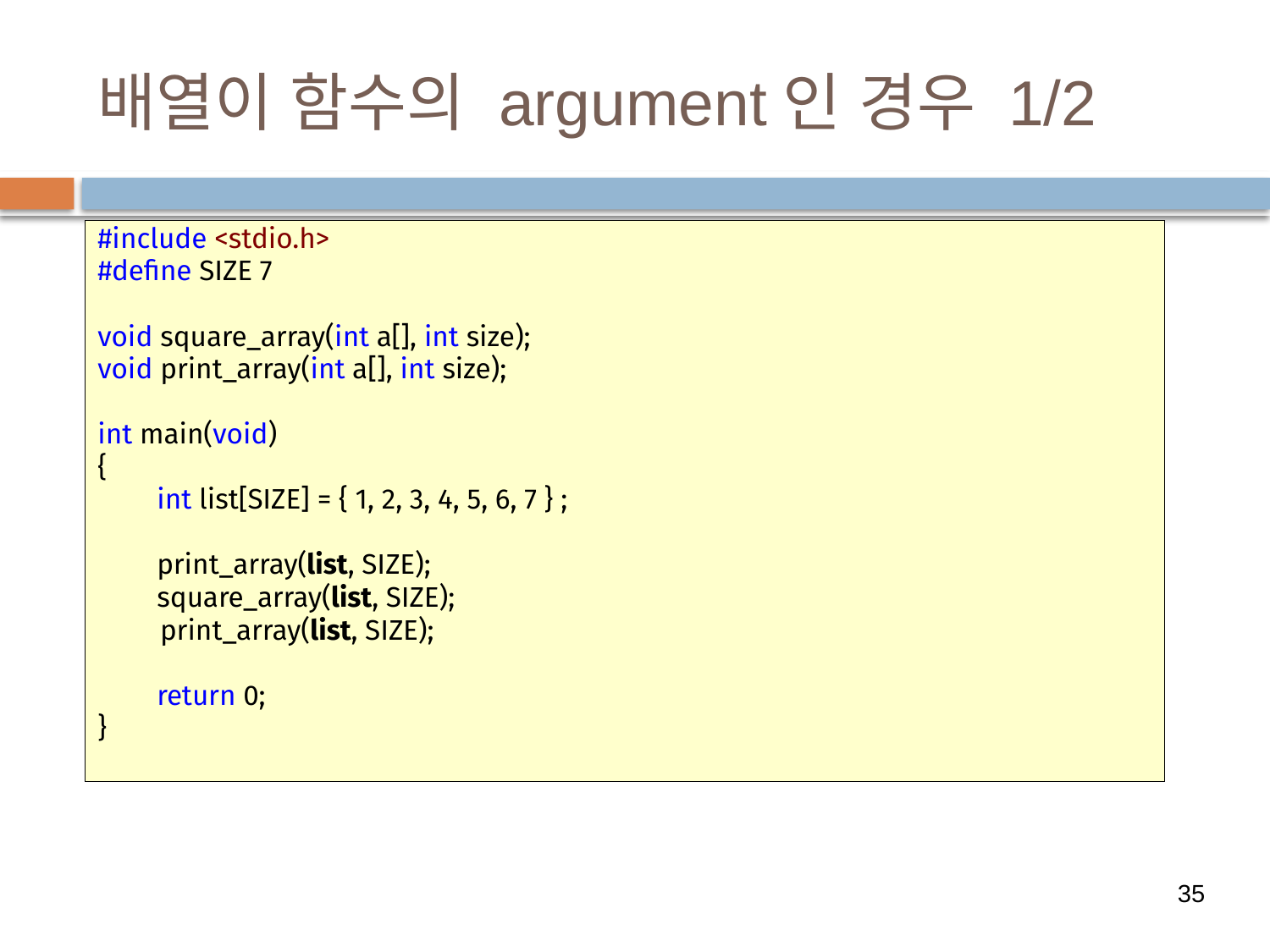

# 배열이 함수의 argument인 경우 1/2
#include <stdio.h>
#define SIZE 7

void square_array(int a[], int size);
void print_array(int a[], int size);

int main(void)
{
        int list[SIZE] = { 1, 2, 3, 4, 5, 6, 7 } ;

        print_array(list, SIZE);
        square_array(list, SIZE);
	  print_array(list, SIZE);

        return 0;
}
35